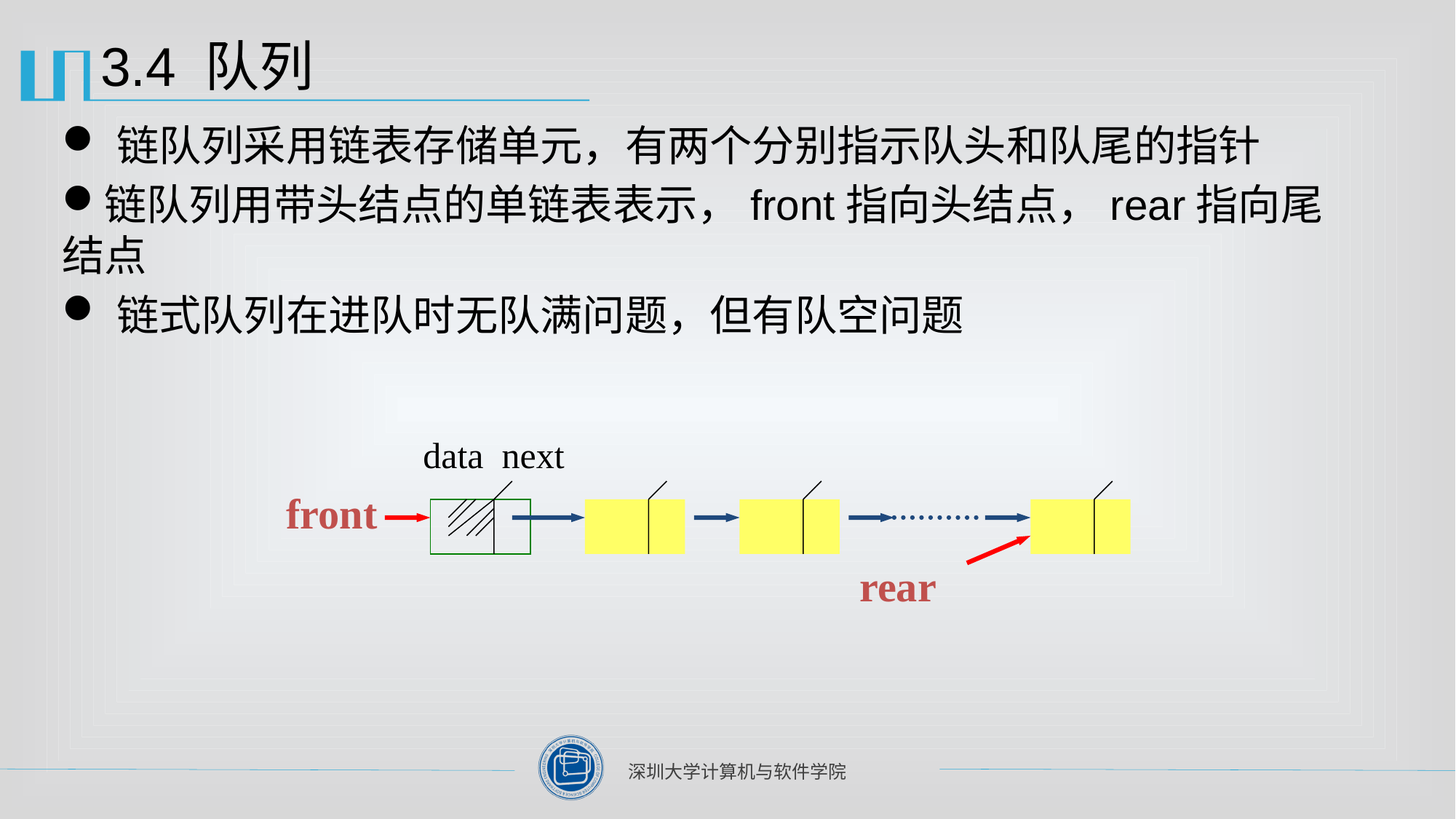

# 3.4 队列
链队列采用链表存储单元，有两个分别指示队头和队尾的指针
链队列用带头结点的单链表表示，front指向头结点，rear指向尾结点
链式队列在进队时无队满问题，但有队空问题

data  next
front

rear
51